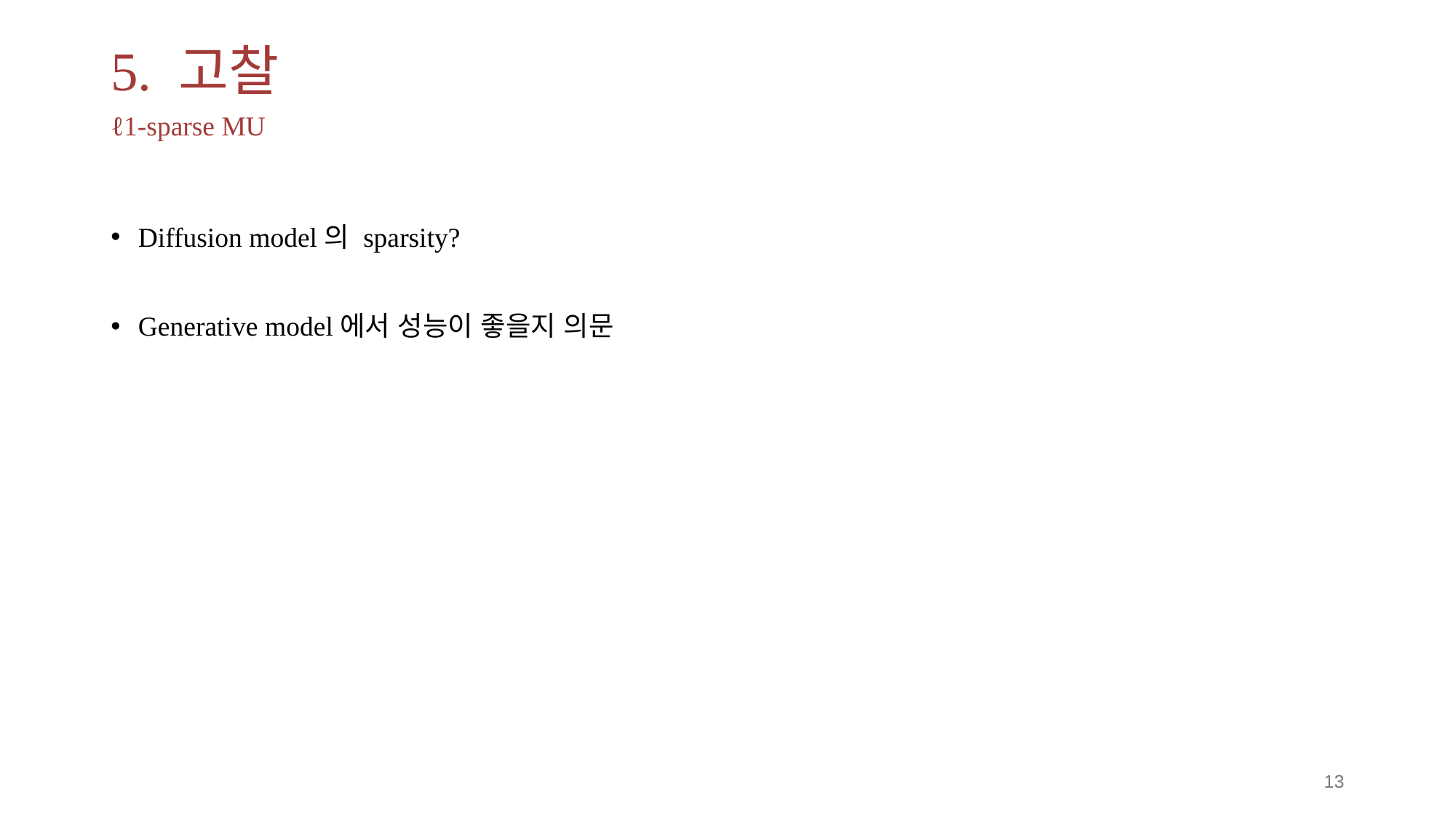

# 5. 고찰
ℓ1-sparse MU
Diffusion model의 sparsity?

Generative model에서 성능이 좋을지 의문

13